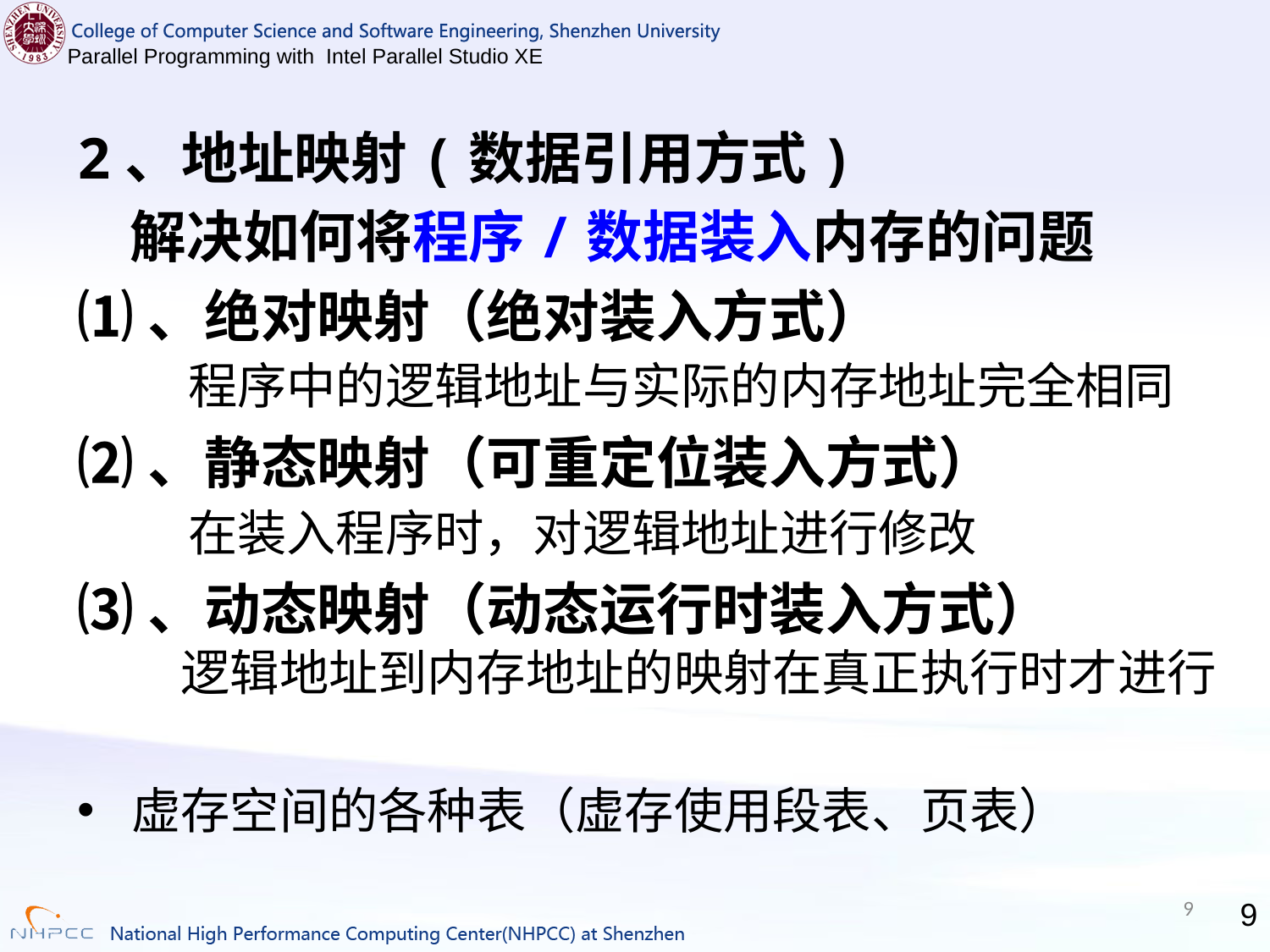

2、地址映射(数据引用方式)
   解决如何将程序/数据装入内存的问题
⑴、绝对映射（绝对装入方式）　　　　　　　程序中的逻辑地址与实际的内存地址完全相同
⑵、静态映射（可重定位装入方式）　　　　　在装入程序时，对逻辑地址进行修改
⑶、动态映射（动态运行时装入方式）　　　　逻辑地址到内存地址的映射在真正执行时才进行

虚存空间的各种表（虚存使用段表、页表）

9
9